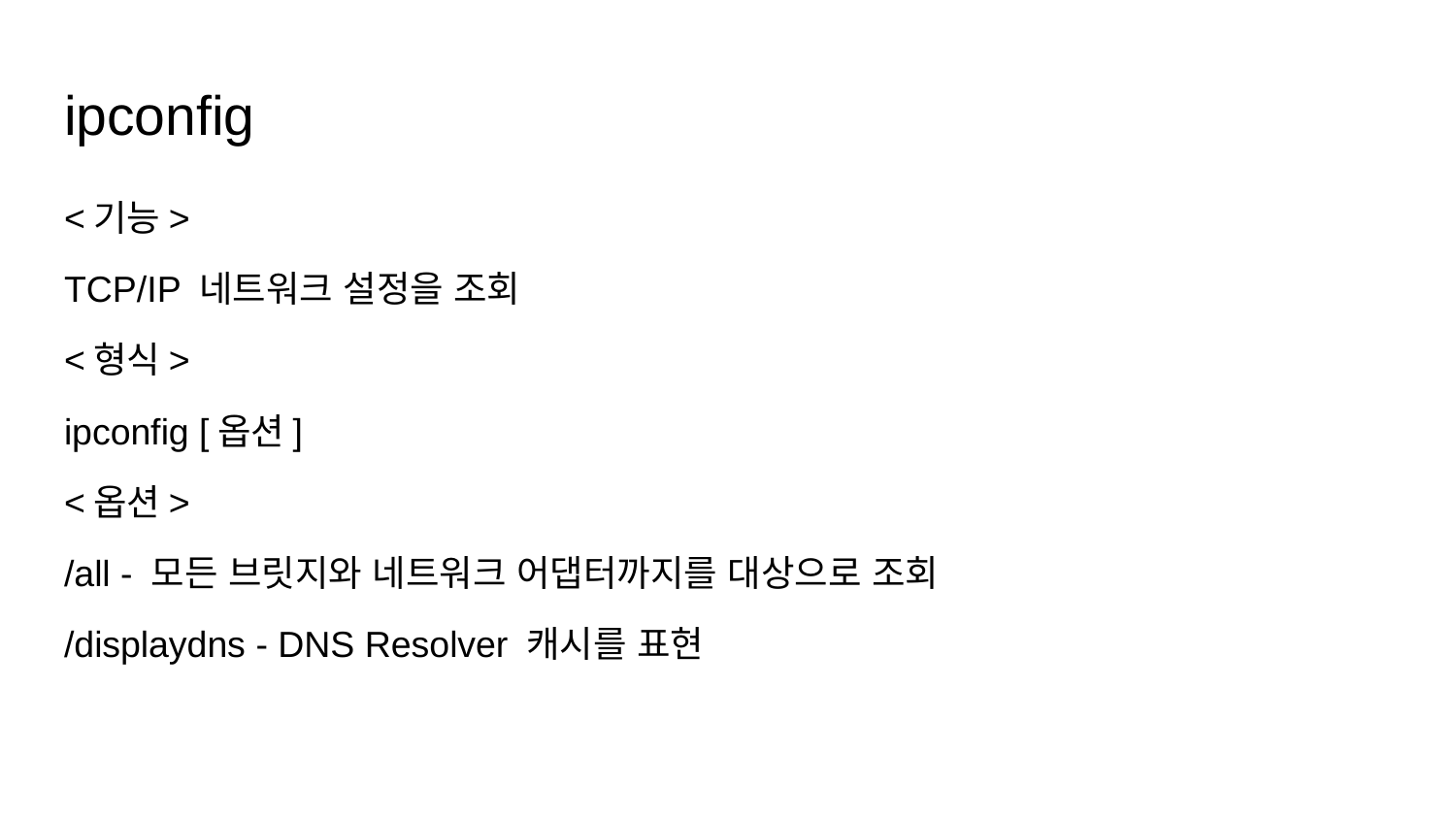

# ipconfig
<기능>
TCP/IP 네트워크 설정을 조회
<형식>
ipconfig [옵션]
<옵션>
/all - 모든 브릿지와 네트워크 어댑터까지를 대상으로 조회
/displaydns - DNS Resolver 캐시를 표현